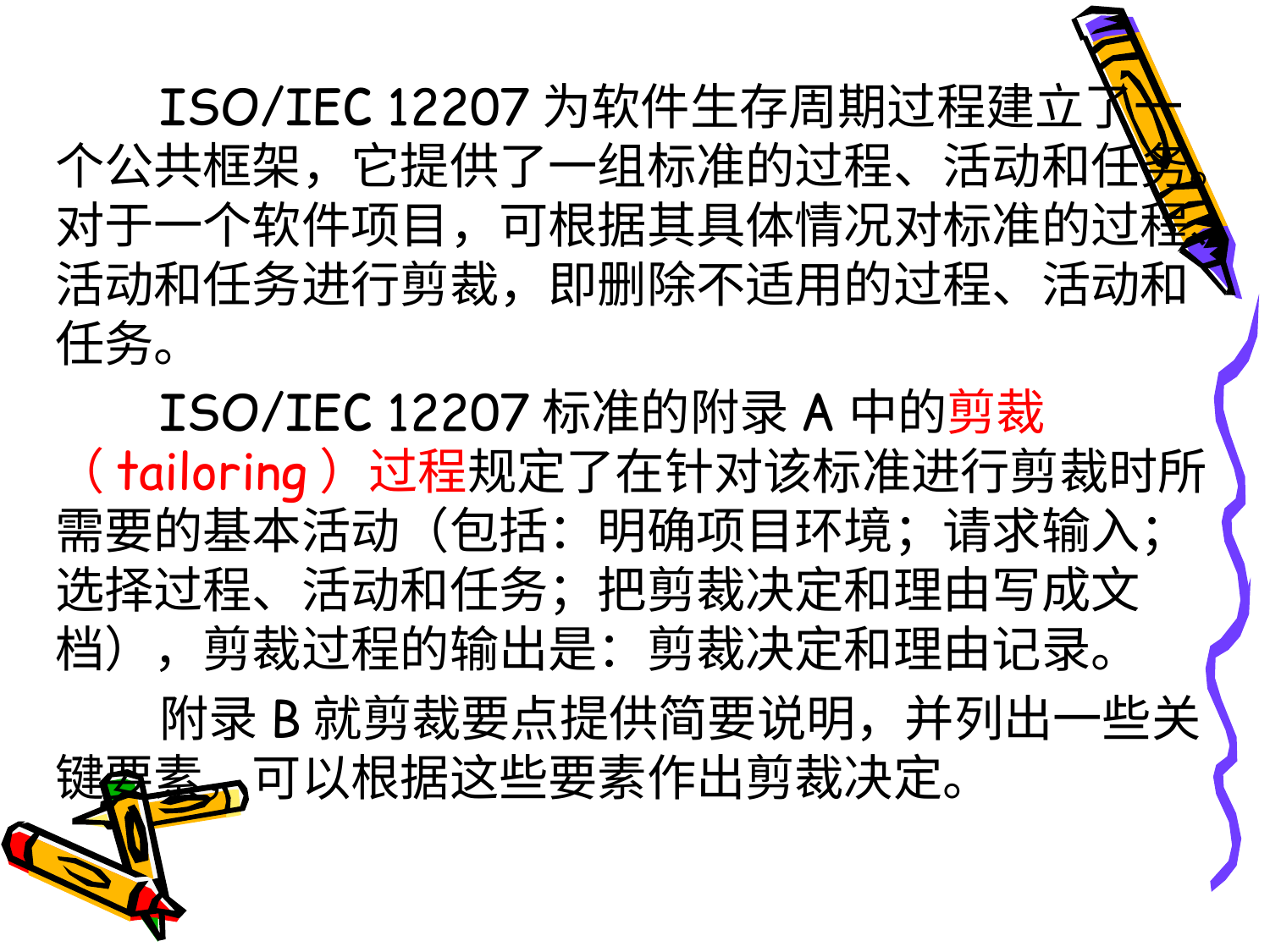

ISO/IEC 12207为软件生存周期过程建立了一个公共框架，它提供了一组标准的过程、活动和任务。对于一个软件项目，可根据其具体情况对标准的过程、活动和任务进行剪裁，即删除不适用的过程、活动和任务。
ISO/IEC 12207标准的附录A中的剪裁（tailoring）过程规定了在针对该标准进行剪裁时所需要的基本活动（包括：明确项目环境；请求输入；选择过程、活动和任务；把剪裁决定和理由写成文档），剪裁过程的输出是：剪裁决定和理由记录。
附录B就剪裁要点提供简要说明，并列出一些关键要素，可以根据这些要素作出剪裁决定。